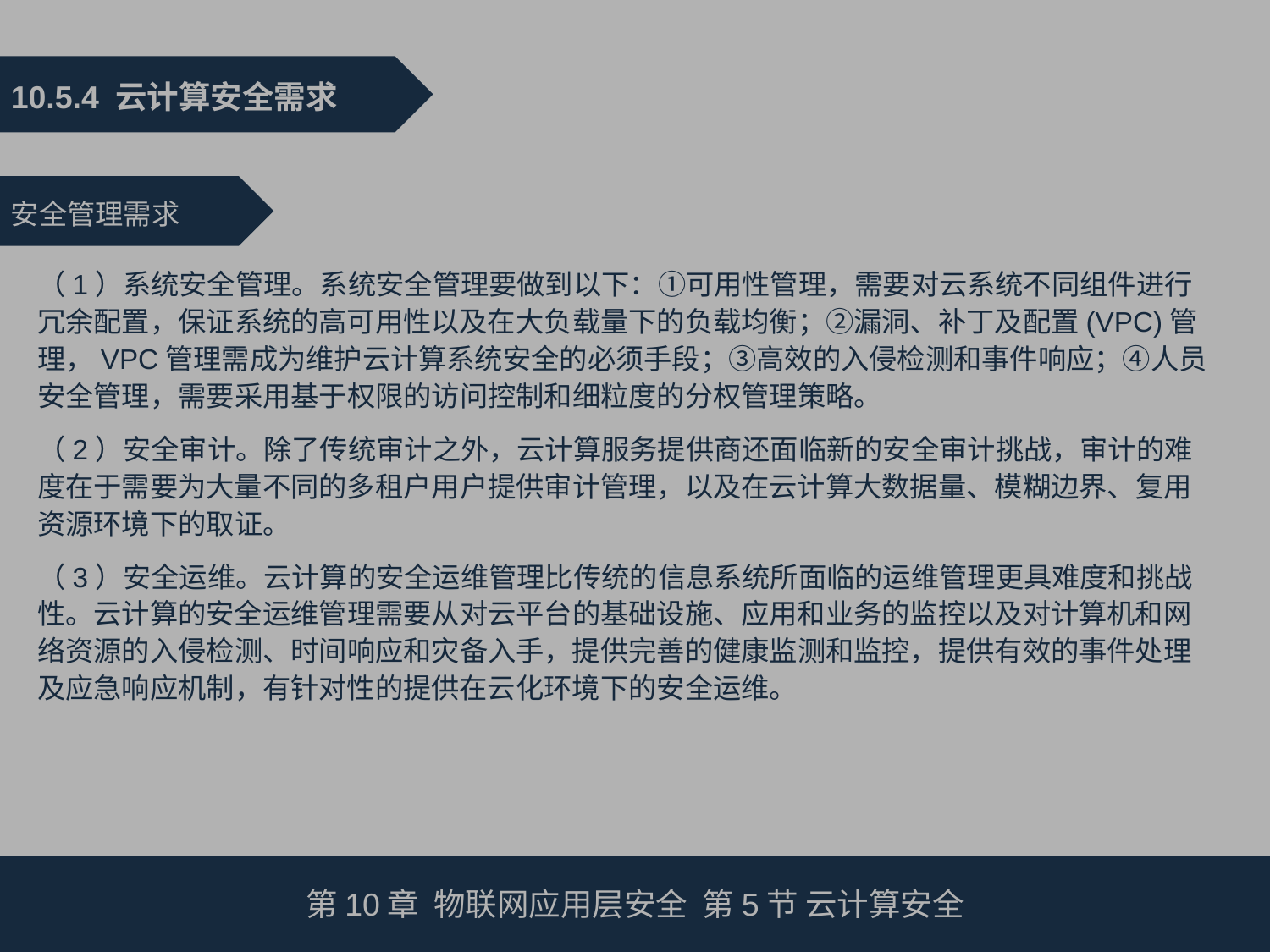

10.5.4 云计算安全需求
安全管理需求
（1）系统安全管理。系统安全管理要做到以下：①可用性管理，需要对云系统不同组件进行冗余配置，保证系统的高可用性以及在大负载量下的负载均衡；②漏洞、补丁及配置(VPC)管理，VPC管理需成为维护云计算系统安全的必须手段；③高效的入侵检测和事件响应；④人员安全管理，需要采用基于权限的访问控制和细粒度的分权管理策略。
（2）安全审计。除了传统审计之外，云计算服务提供商还面临新的安全审计挑战，审计的难度在于需要为大量不同的多租户用户提供审计管理，以及在云计算大数据量、模糊边界、复用资源环境下的取证。
（3）安全运维。云计算的安全运维管理比传统的信息系统所面临的运维管理更具难度和挑战性。云计算的安全运维管理需要从对云平台的基础设施、应用和业务的监控以及对计算机和网络资源的入侵检测、时间响应和灾备入手，提供完善的健康监测和监控，提供有效的事件处理及应急响应机制，有针对性的提供在云化环境下的安全运维。